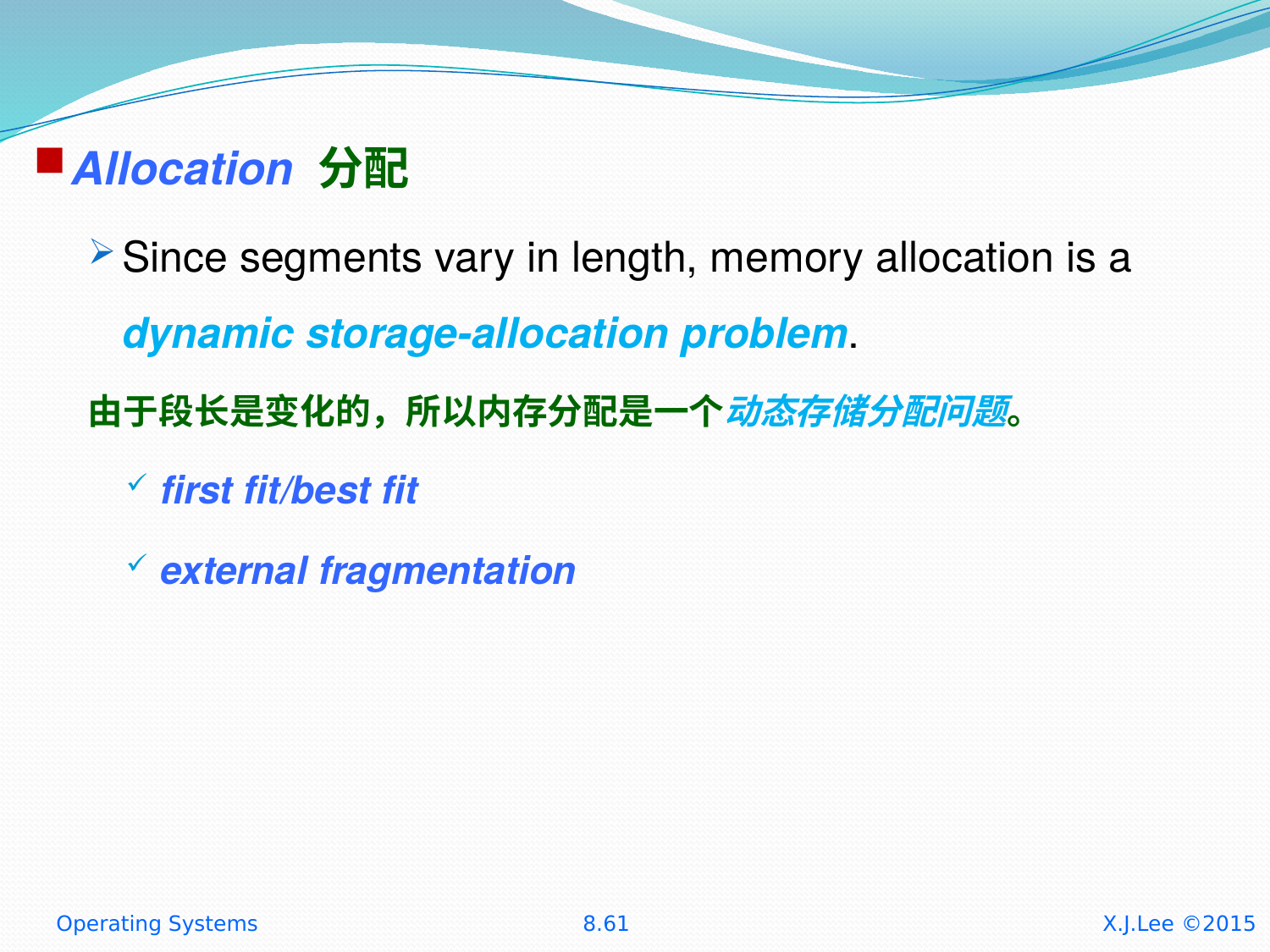

Allocation 分配
Since segments vary in length, memory allocation is a dynamic storage-allocation problem.
由于段长是变化的，所以内存分配是一个动态存储分配问题。
first fit/best fit
external fragmentation
Operating Systems
8.61
X.J.Lee ©2015